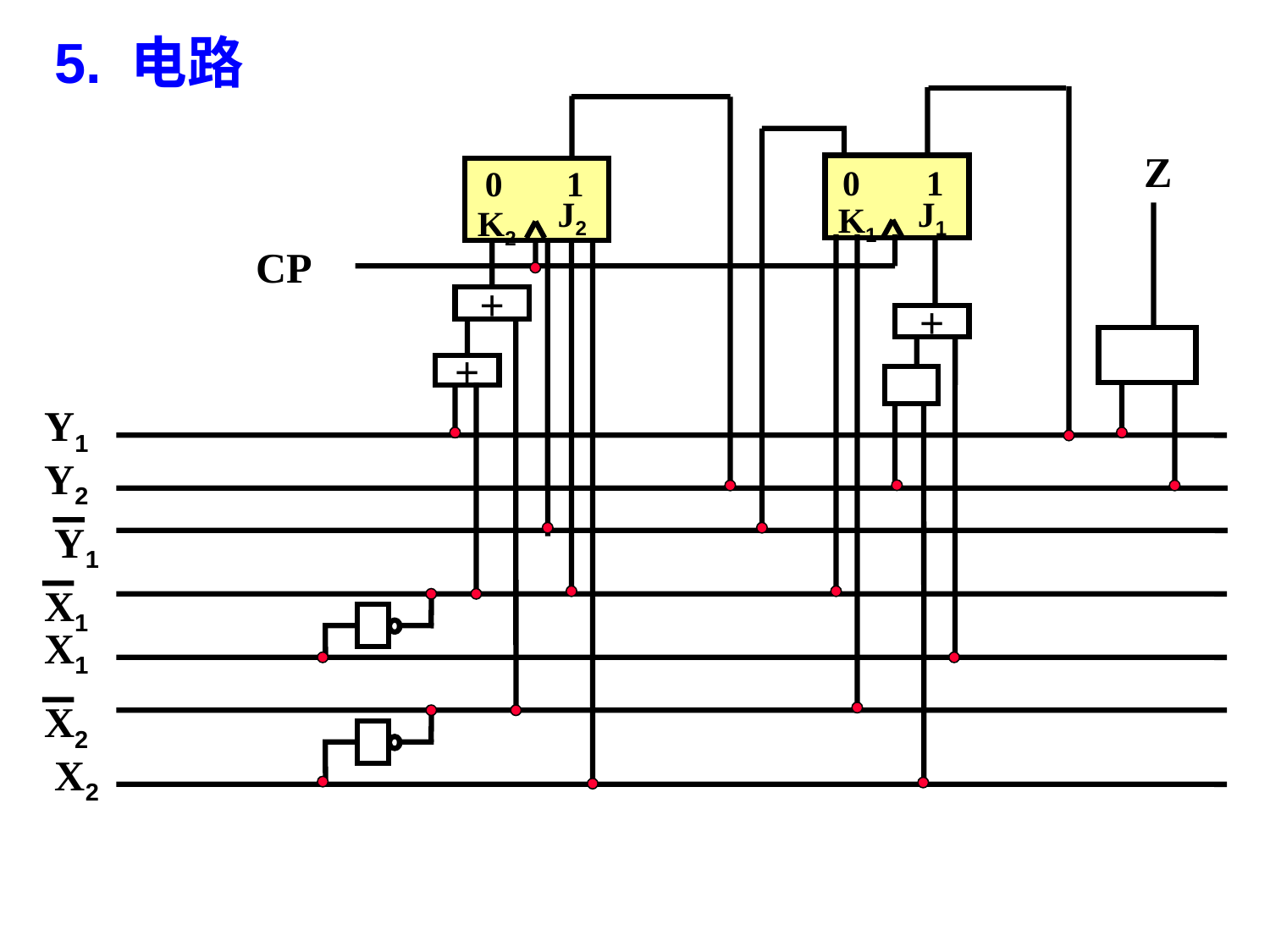

5. 电路

Z
0
 1
 1

0

J2
J1
K1
K2

CP

+
+

+

Y1

Y2

Y1

X1

X1

X2

X2